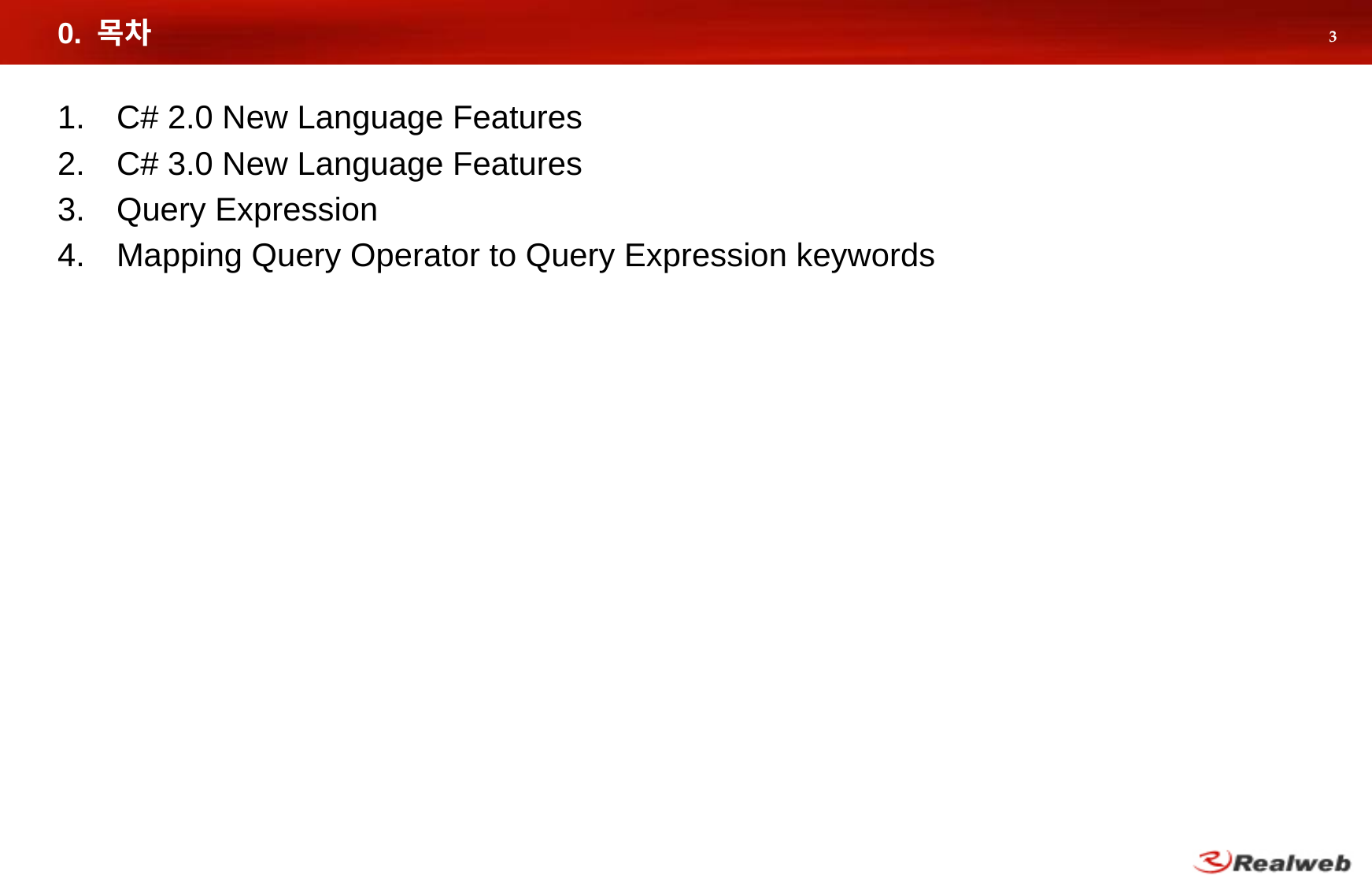

# 0. 목차
3
C# 2.0 New Language Features
C# 3.0 New Language Features
Query Expression
Mapping Query Operator to Query Expression keywords